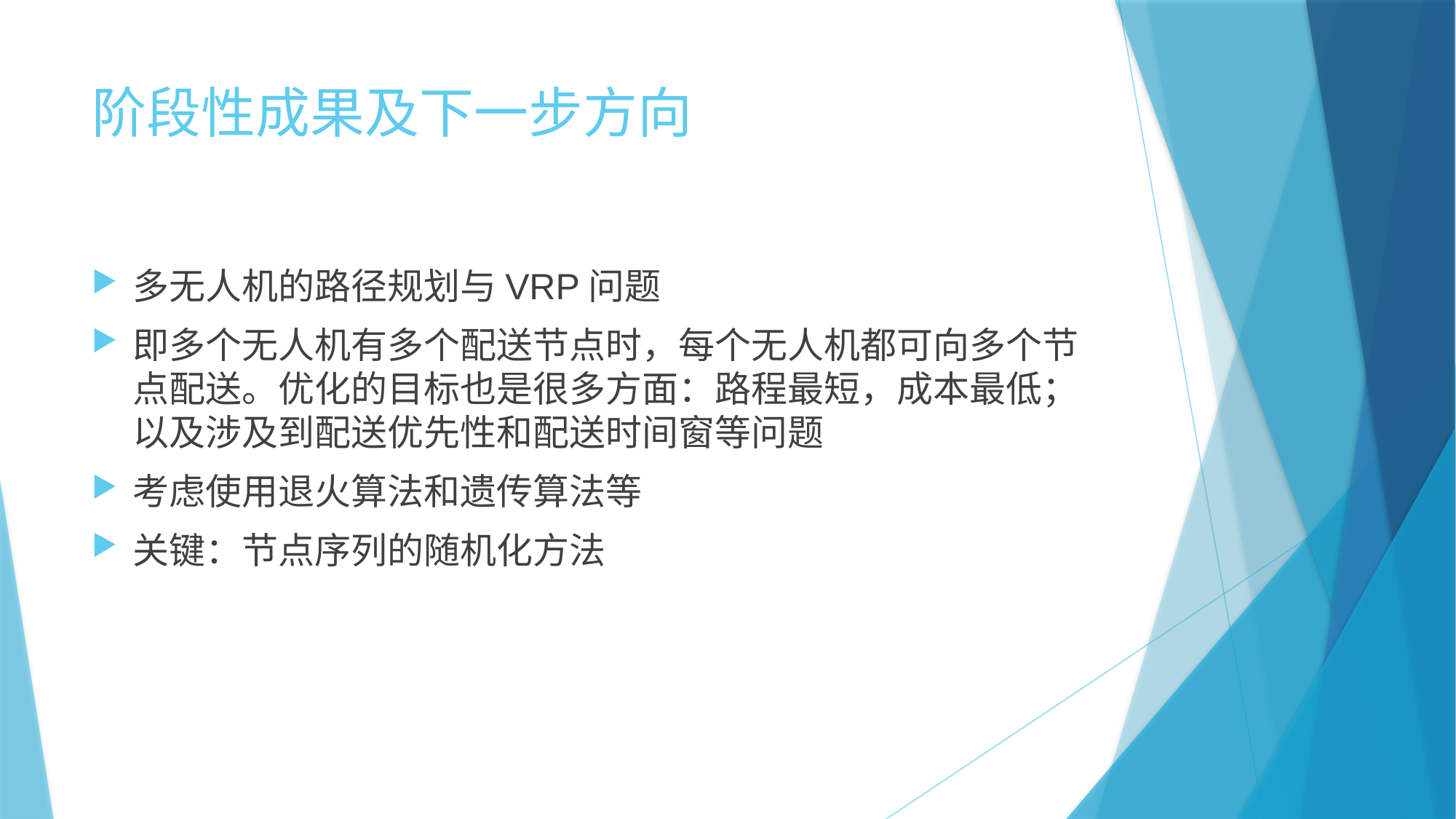

# 阶段性成果及下一步方向
多无人机的路径规划与VRP问题
即多个无人机有多个配送节点时，每个无人机都可向多个节点配送。优化的目标也是很多方面：路程最短，成本最低；以及涉及到配送优先性和配送时间窗等问题
考虑使用退火算法和遗传算法等
关键：节点序列的随机化方法